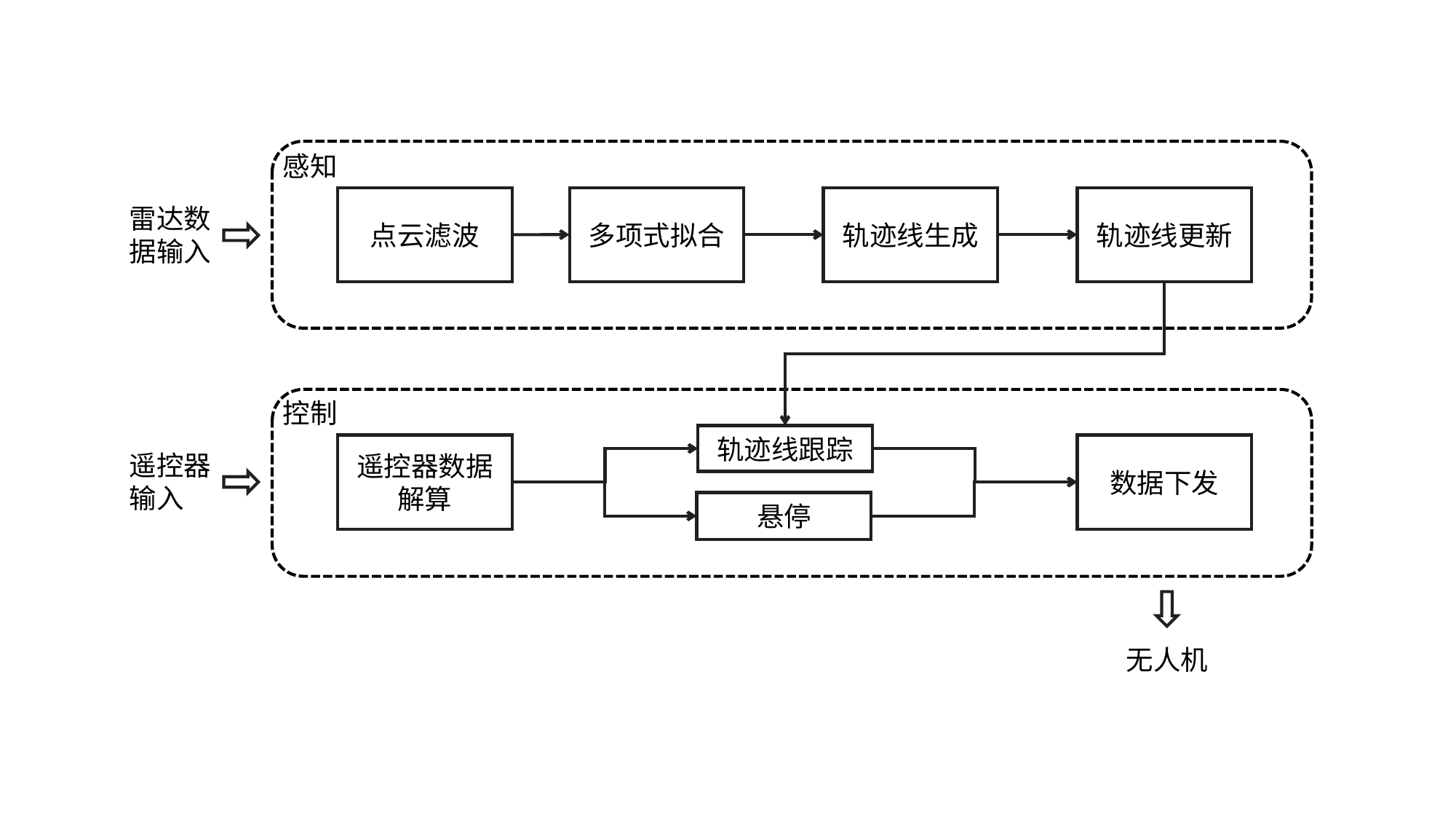

感知
多项式拟合
轨迹线生成
轨迹线更新
点云滤波
雷达数据输入

控制
轨迹线跟踪
遥控器数据解算
数据下发
遥控器输入

悬停

无人机